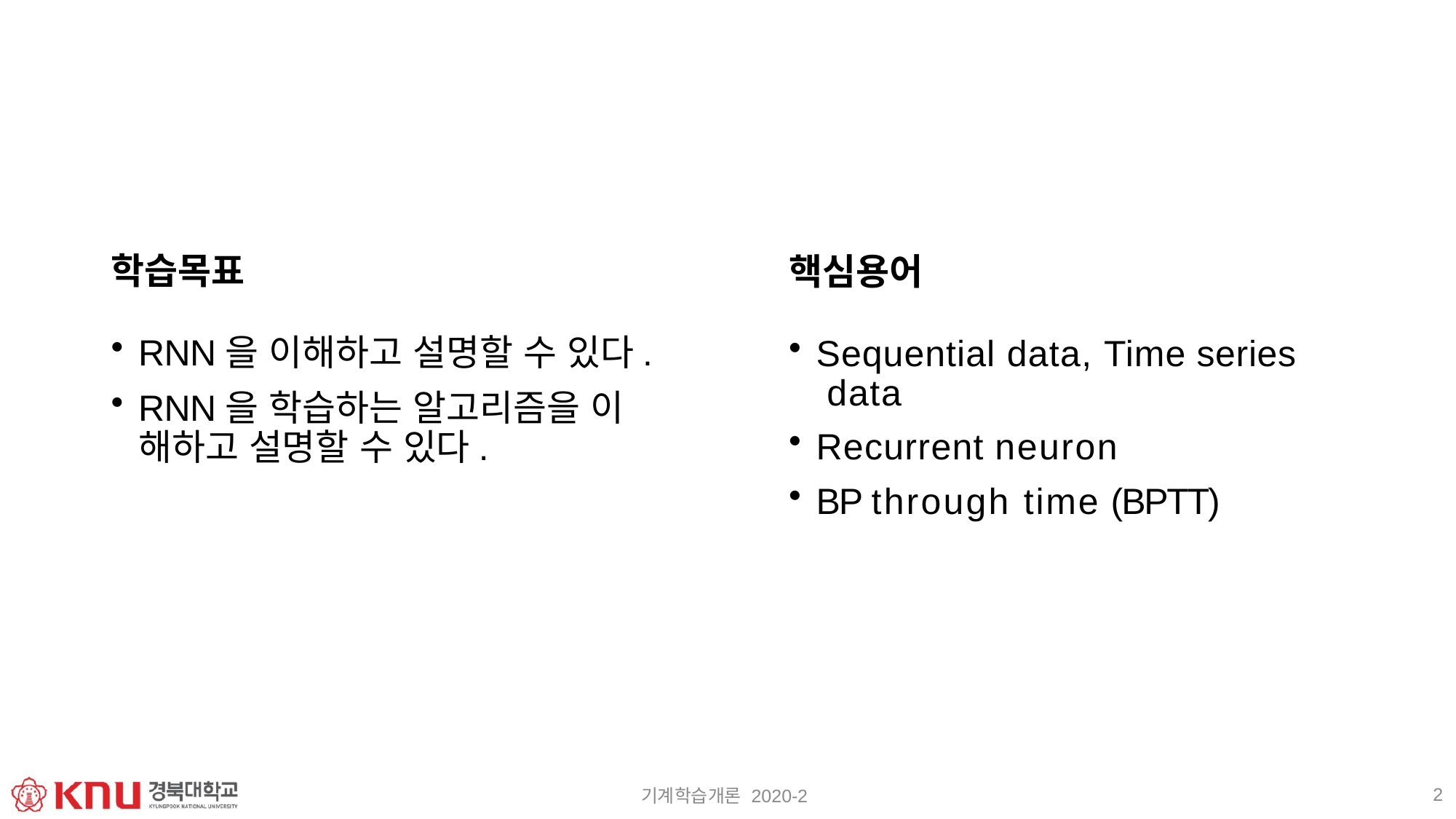

학습목표
RNN을 이해하고 설명할 수 있다.
RNN을 학습하는 알고리즘을 이  해하고 설명할 수 있다.
# 핵심용어
Sequential data, Time series  data
Recurrent neuron
BP through time (BPTT)
2
기계학습개론 2020-2